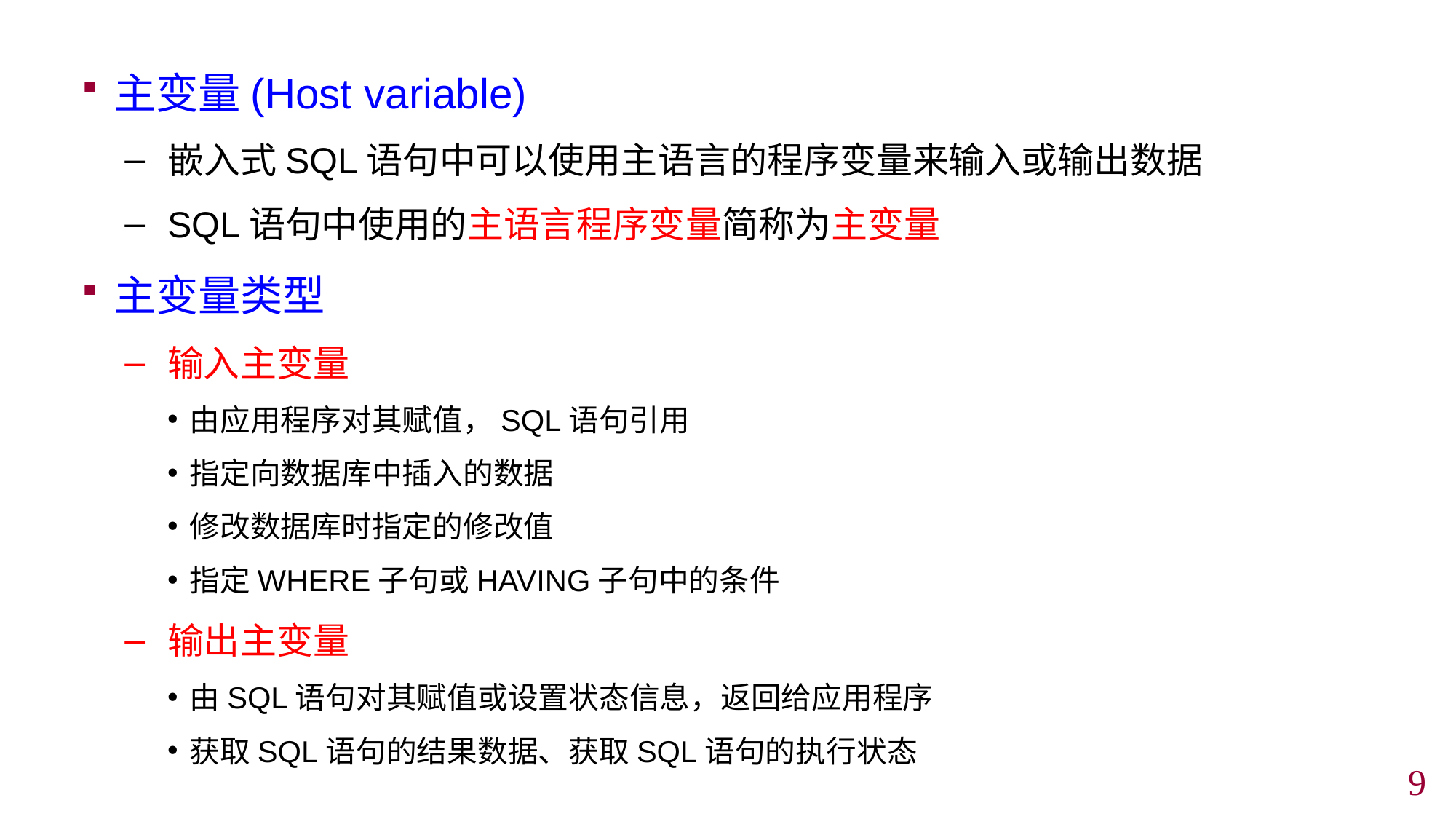

主变量(Host variable)
嵌入式SQL语句中可以使用主语言的程序变量来输入或输出数据
SQL语句中使用的主语言程序变量简称为主变量
主变量类型
输入主变量
由应用程序对其赋值，SQL语句引用
指定向数据库中插入的数据
修改数据库时指定的修改值
指定WHERE子句或HAVING子句中的条件
输出主变量
由SQL语句对其赋值或设置状态信息，返回给应用程序
获取SQL语句的结果数据、获取SQL语句的执行状态
9